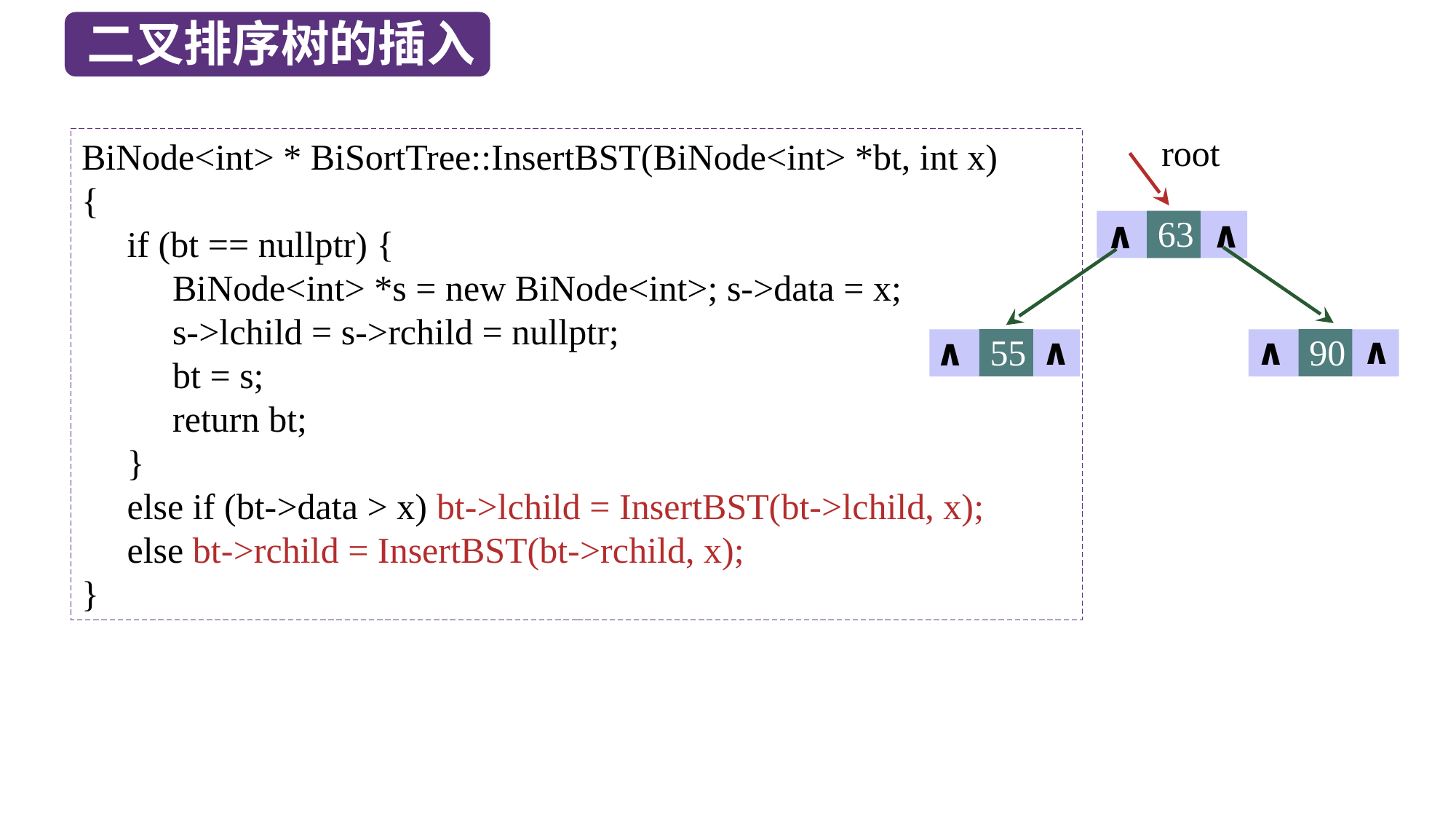

二叉排序树的插入

root

63

BiNode<int> * BiSortTree::InsertBST(BiNode<int> *bt, int x)
{
     if (bt == nullptr) {
          BiNode<int> *s = new BiNode<int>; s->data = x;
          s->lchild = s->rchild = nullptr;
          bt = s;
          return bt;
     }
     else if (bt->data > x) bt->lchild = InsertBST(bt->lchild, x);
     else bt->rchild = InsertBST(bt->rchild, x);
}
∧
∧

∧
∧
90

∧
∧
55